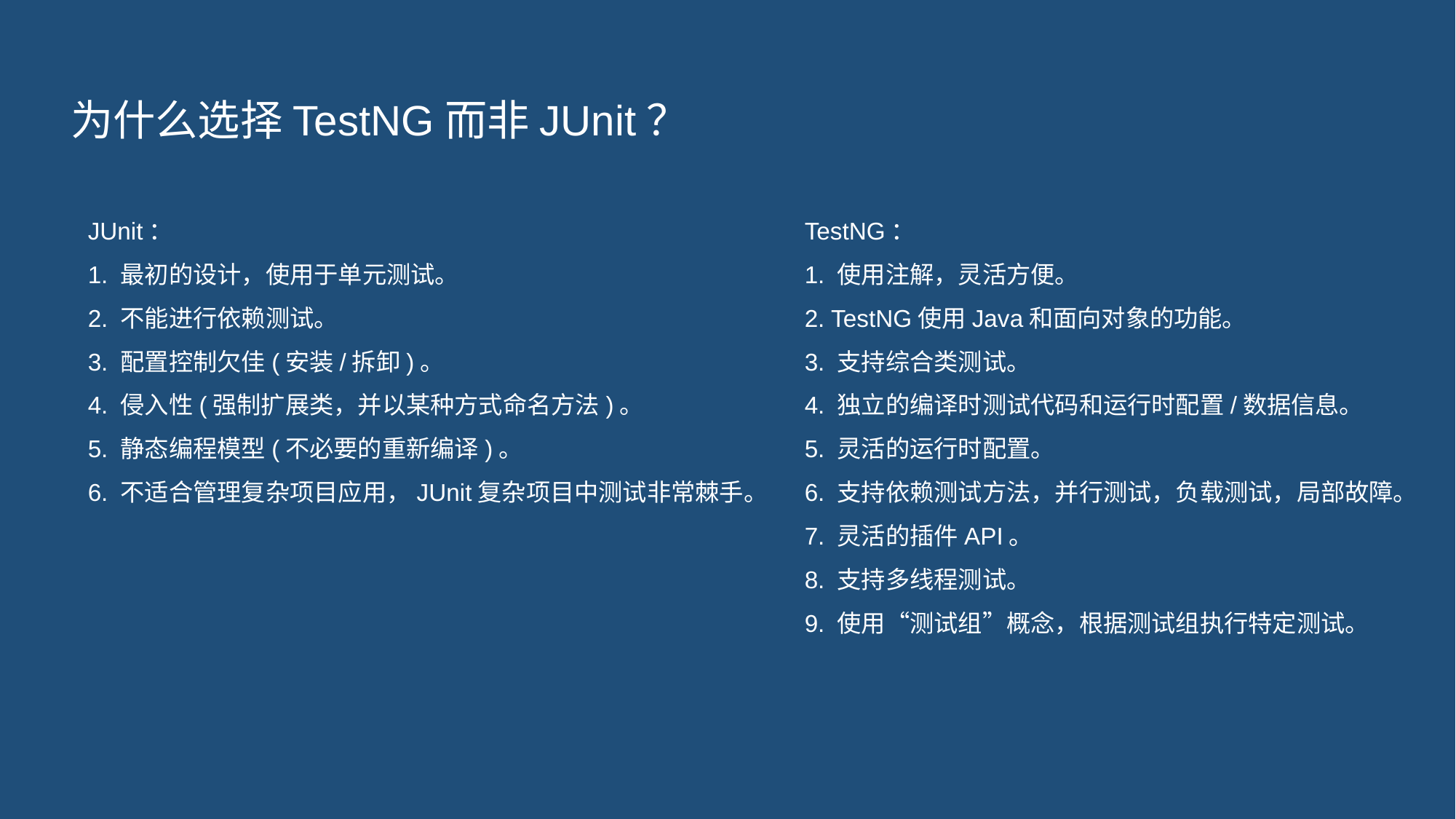

为什么选择TestNG而非JUnit？
JUnit：
1. 最初的设计，使用于单元测试。
2. 不能进行依赖测试。
3. 配置控制欠佳(安装/拆卸)。
4. 侵入性(强制扩展类，并以某种方式命名方法)。
5. 静态编程模型(不必要的重新编译)。
6. 不适合管理复杂项目应用，JUnit复杂项目中测试非常棘手。

TestNG：
1. 使用注解，灵活方便。
2. TestNG使用Java和面向对象的功能。
3. 支持综合类测试。
4. 独立的编译时测试代码和运行时配置/数据信息。
5. 灵活的运行时配置。
6. 支持依赖测试方法，并行测试，负载测试，局部故障。
7. 灵活的插件API。
8. 支持多线程测试。
9. 使用“测试组”概念，根据测试组执行特定测试。